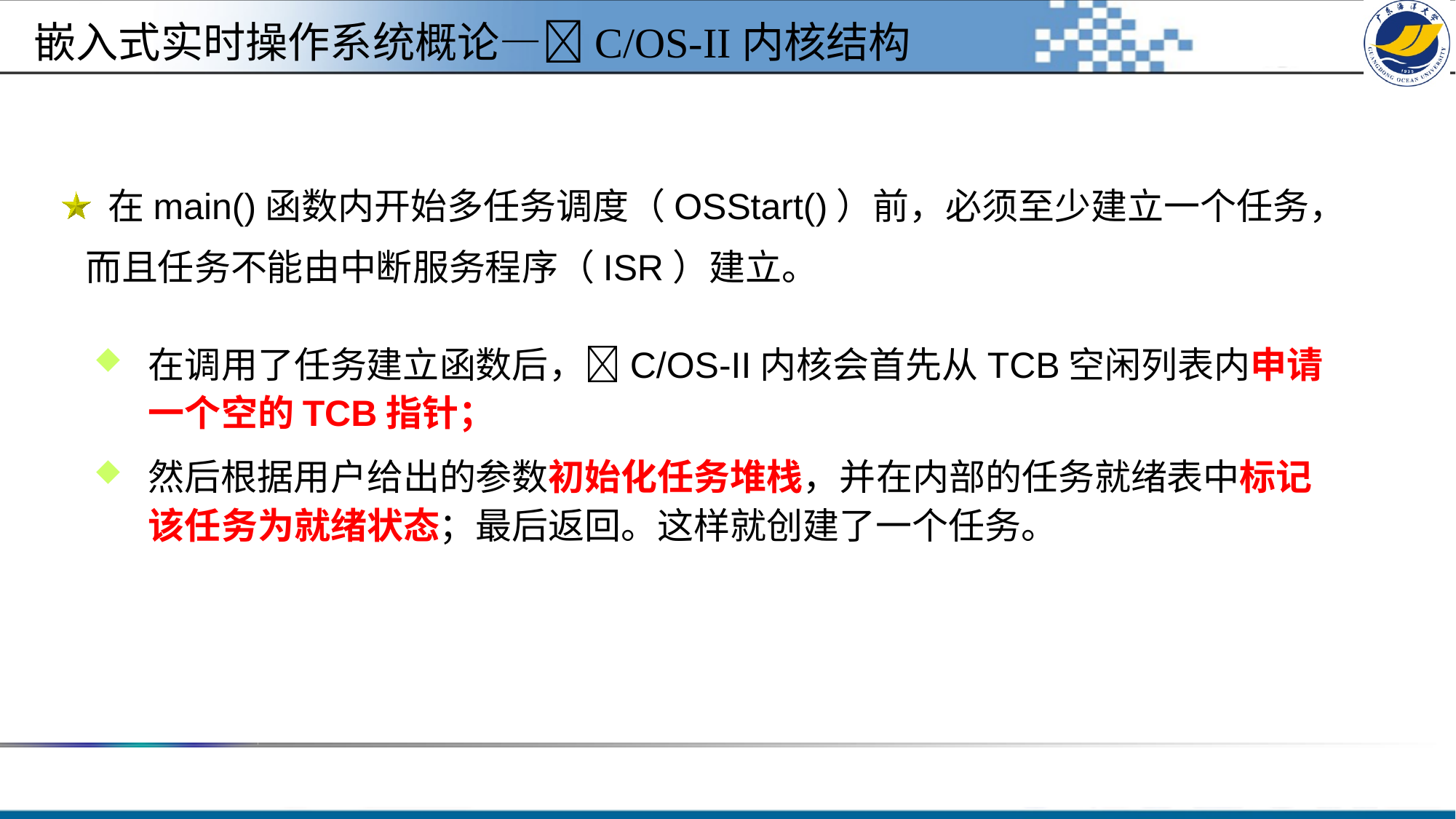

#
嵌入式实时操作系统概论—μC/OS-II内核结构
 在main()函数内开始多任务调度（OSStart()）前，必须至少建立一个任务，而且任务不能由中断服务程序（ISR）建立。
在调用了任务建立函数后，μC/OS-II内核会首先从TCB空闲列表内申请一个空的TCB指针；
然后根据用户给出的参数初始化任务堆栈，并在内部的任务就绪表中标记该任务为就绪状态；最后返回。这样就创建了一个任务。
50